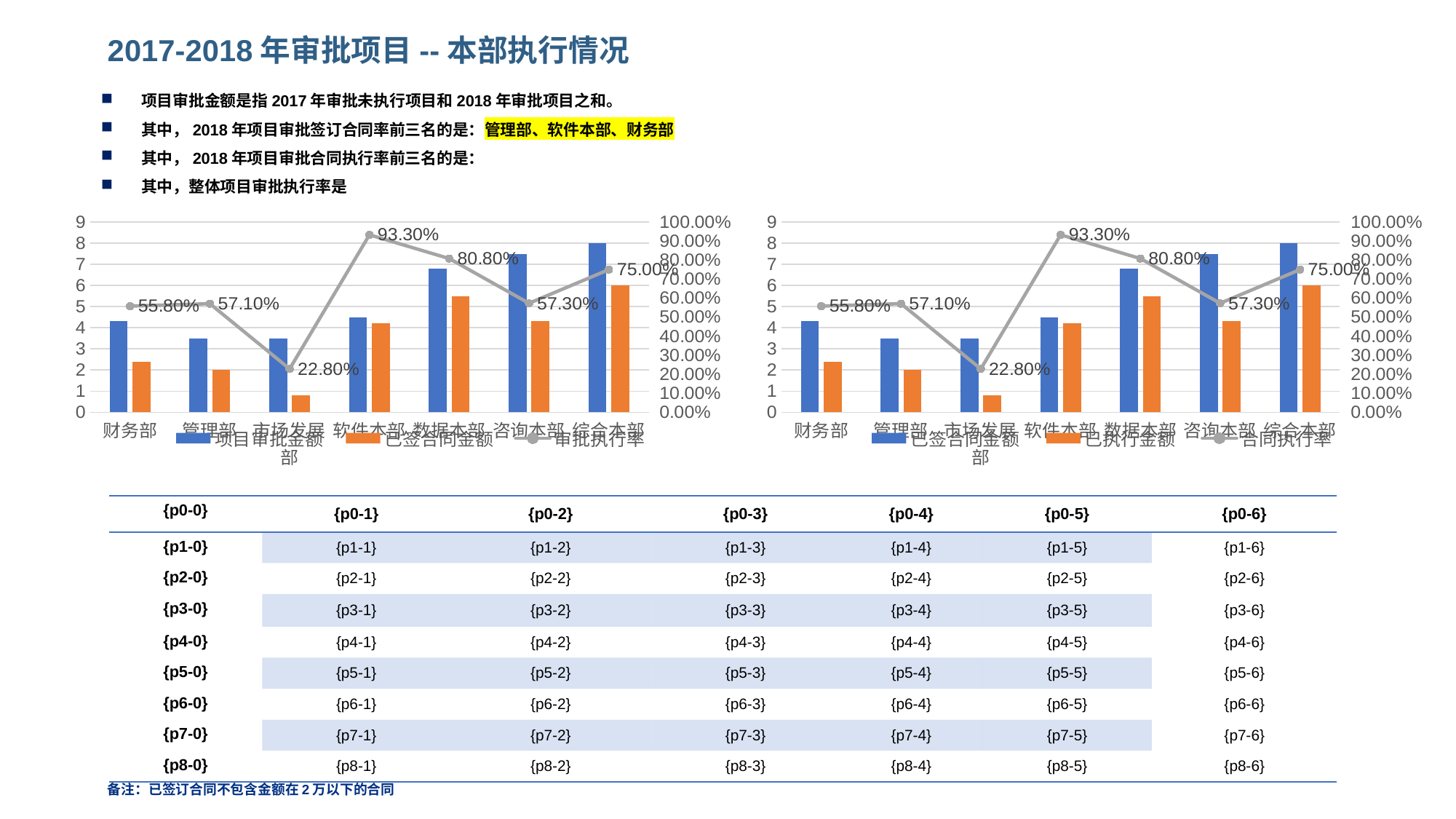

2017-2018年审批项目--本部执行情况
项目审批金额是指2017年审批未执行项目和2018年审批项目之和。
其中，2018年项目审批签订合同率前三名的是：管理部、软件本部、财务部
其中，2018年项目审批合同执行率前三名的是：
其中，整体项目审批执行率是

### Chart

| Category | 项目审批金额 | 已签合同金额 | 审批执行率 |
|---|---|---|---|
| 财务部 | 4.3 | 2.4 | 0.558 |
| 管理部 | 3.5 | 2.0 | 0.571 |
| 市场发展部 | 3.5 | 0.8 | 0.228 |
| 软件本部 | 4.5 | 4.2 | 0.933 |
| 数据本部 | 6.8 | 5.5 | 0.808 |
| 咨询本部 | 7.5 | 4.3 | 0.573 |
| 综合本部 | 8.0 | 6.0 | 0.75 |

### Chart

| Category | 已签合同金额 | 已执行金额 | 合同执行率 |
|---|---|---|---|
| 财务部 | 4.3 | 2.4 | 0.558 |
| 管理部 | 3.5 | 2.0 | 0.571 |
| 市场发展部 | 3.5 | 0.8 | 0.228 |
| 软件本部 | 4.5 | 4.2 | 0.933 |
| 数据本部 | 6.8 | 5.5 | 0.808 |
| 咨询本部 | 7.5 | 4.3 | 0.573 |
| 综合本部 | 8.0 | 6.0 | 0.75 |
| {p0-0} | {p0-1} | {p0-2} | {p0-3} | {p0-4} | {p0-5} | {p0-6} |
| --- | --- | --- | --- | --- | --- | --- |
| {p1-0} | {p1-1} | {p1-2} | {p1-3} | {p1-4} | {p1-5} | {p1-6} |
| {p2-0} | {p2-1} | {p2-2} | {p2-3} | {p2-4} | {p2-5} | {p2-6} |
| {p3-0} | {p3-1} | {p3-2} | {p3-3} | {p3-4} | {p3-5} | {p3-6} |
| {p4-0} | {p4-1} | {p4-2} | {p4-3} | {p4-4} | {p4-5} | {p4-6} |
| {p5-0} | {p5-1} | {p5-2} | {p5-3} | {p5-4} | {p5-5} | {p5-6} |
| {p6-0} | {p6-1} | {p6-2} | {p6-3} | {p6-4} | {p6-5} | {p6-6} |
| {p7-0} | {p7-1} | {p7-2} | {p7-3} | {p7-4} | {p7-5} | {p7-6} |
| {p8-0} | {p8-1} | {p8-2} | {p8-3} | {p8-4} | {p8-5} | {p8-6} |
备注：已签订合同不包含金额在2万以下的合同